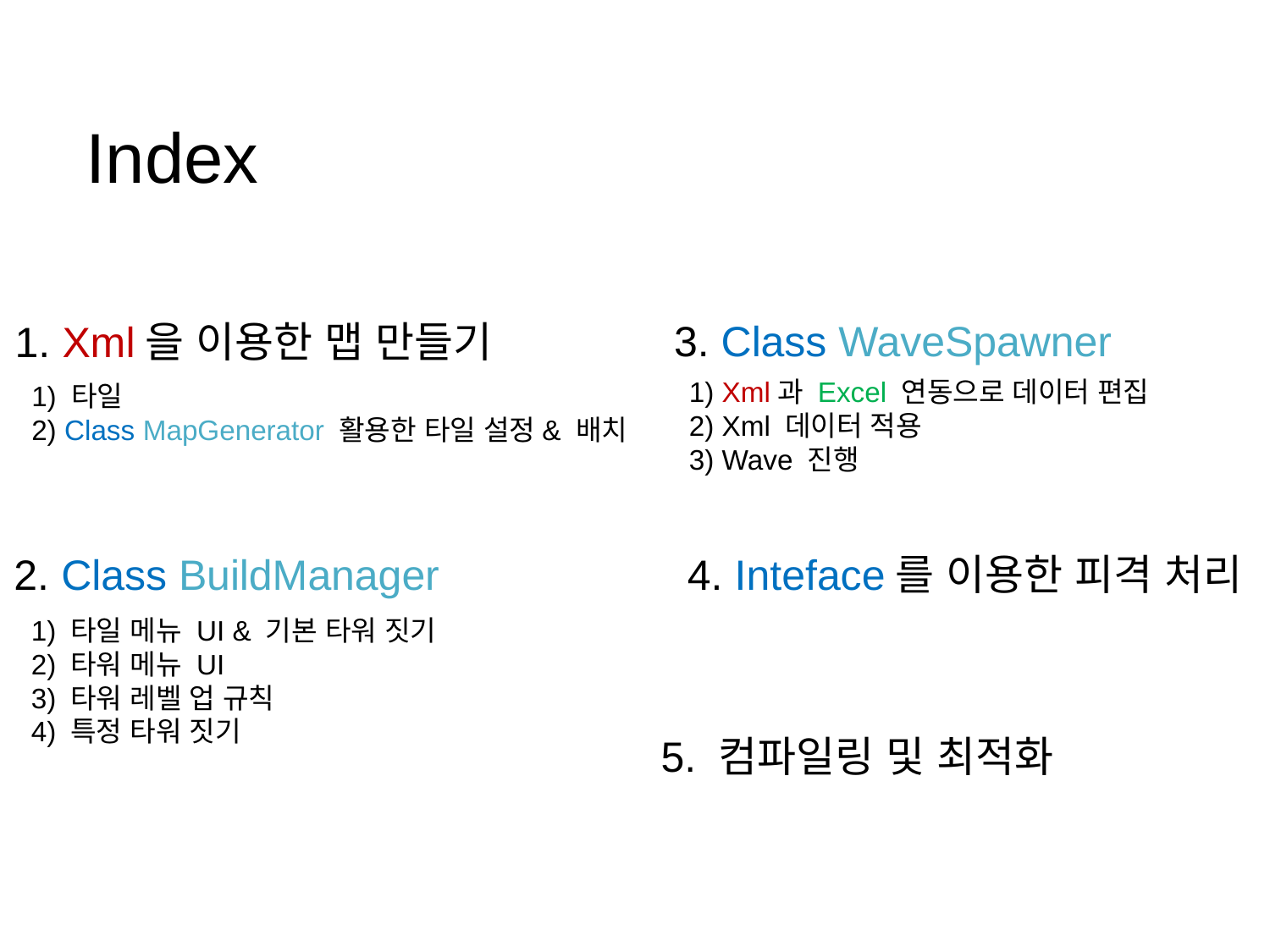

Index
3. Class WaveSpawner
1. Xml을 이용한 맵 만들기
1) Xml과 Excel 연동으로 데이터 편집
2) Xml 데이터 적용
3) Wave 진행
1) 타일
2) Class MapGenerator 활용한 타일 설정& 배치
4. Inteface를 이용한 피격 처리
2. Class BuildManager
1) 타일 메뉴 UI & 기본 타워 짓기
2) 타워 메뉴 UI
3) 타워 레벨 업 규칙
4) 특정 타워 짓기
5. 컴파일링 및 최적화